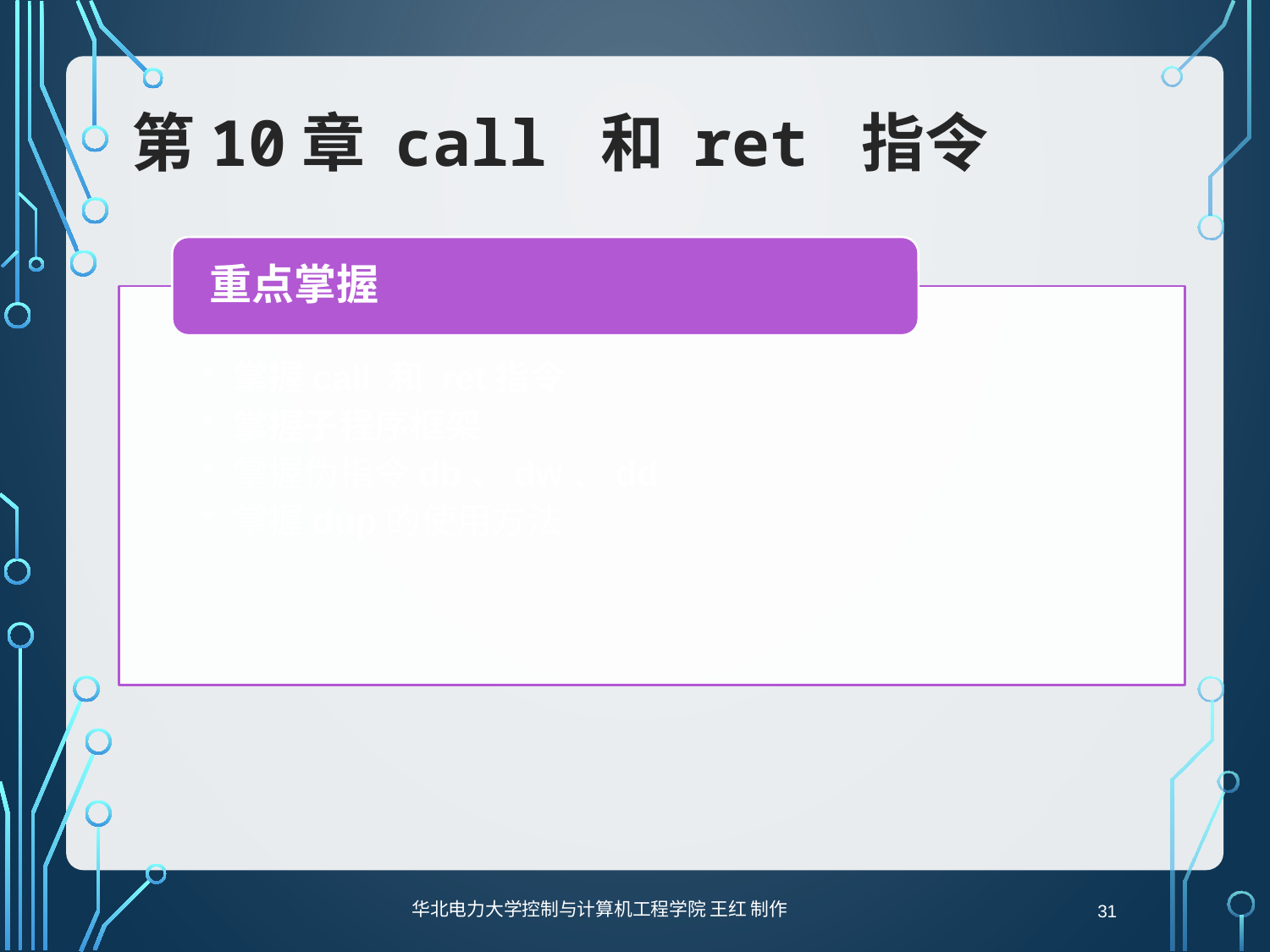

# 第10章 call 和 ret 指令
掌握call 和 ret指令
掌握子程序框架
掌握伪指令db、dw、dd
掌握dup的使用方法
重点掌握
31
华北电力大学控制与计算机工程学院 王红 制作